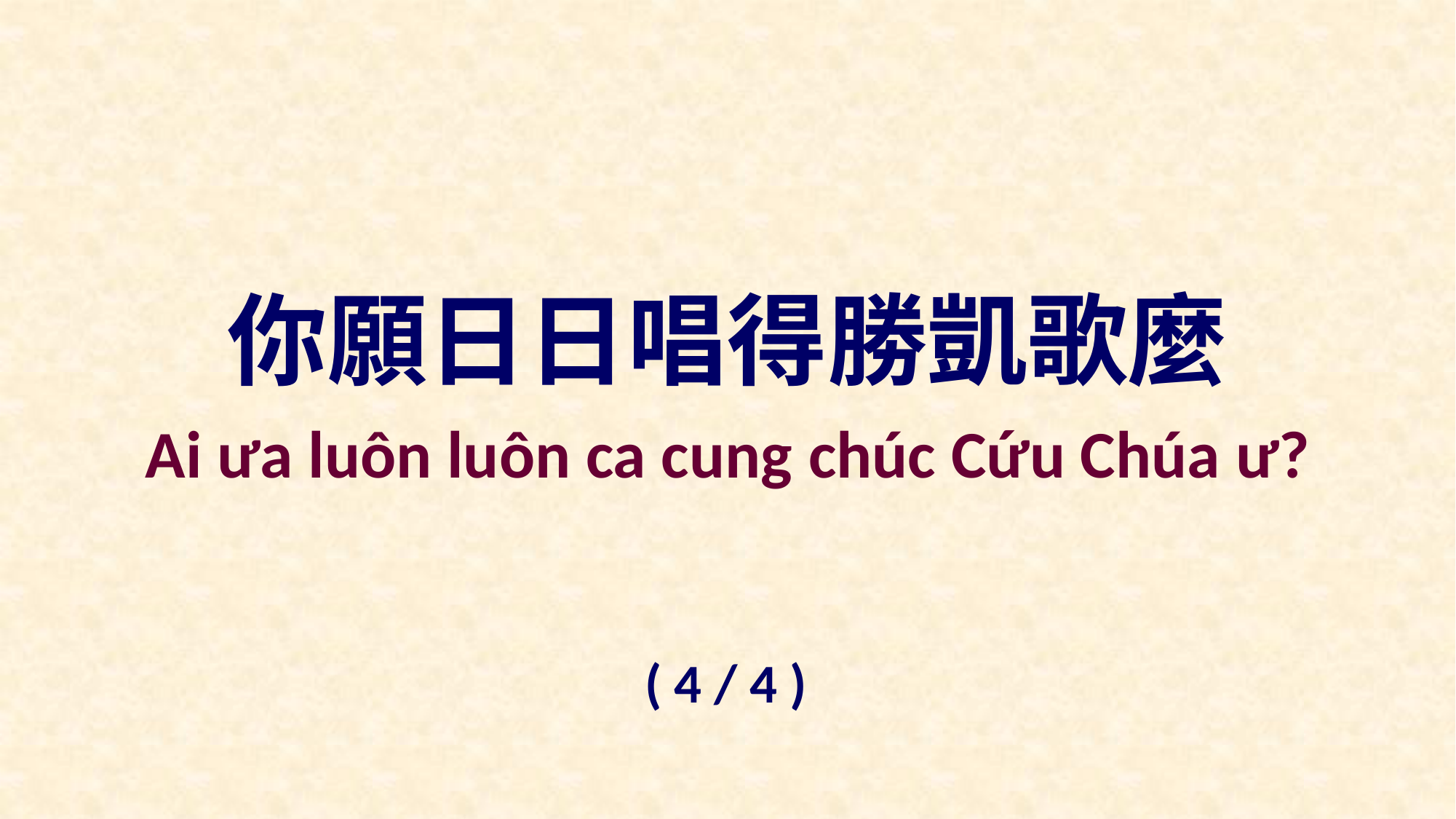

你願日日唱得勝凱歌麼
Ai ưa luôn luôn ca cung chúc Cứu Chúa ư?
( 4 / 4 )